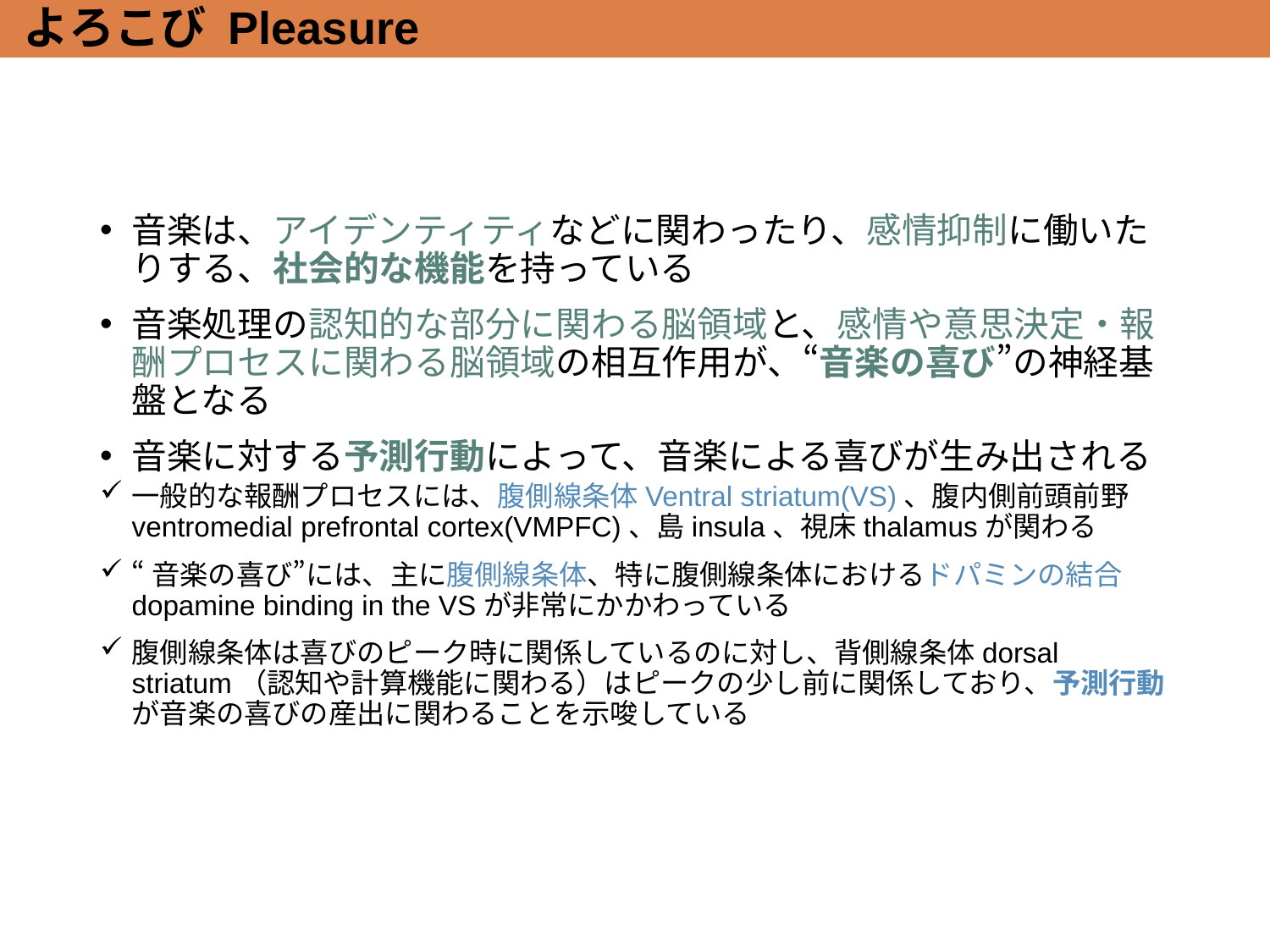

# よろこび Pleasure
音楽は、アイデンティティなどに関わったり、感情抑制に働いたりする、社会的な機能を持っている
音楽処理の認知的な部分に関わる脳領域と、感情や意思決定・報酬プロセスに関わる脳領域の相互作用が、“音楽の喜び”の神経基盤となる
音楽に対する予測行動によって、音楽による喜びが生み出される
一般的な報酬プロセスには、腹側線条体Ventral striatum(VS)、腹内側前頭前野ventromedial prefrontal cortex(VMPFC)、島insula、視床thalamusが関わる
“音楽の喜び”には、主に腹側線条体、特に腹側線条体におけるドパミンの結合dopamine binding in the VSが非常にかかわっている
腹側線条体は喜びのピーク時に関係しているのに対し、背側線条体dorsal striatum（認知や計算機能に関わる）はピークの少し前に関係しており、予測行動が音楽の喜びの産出に関わることを示唆している